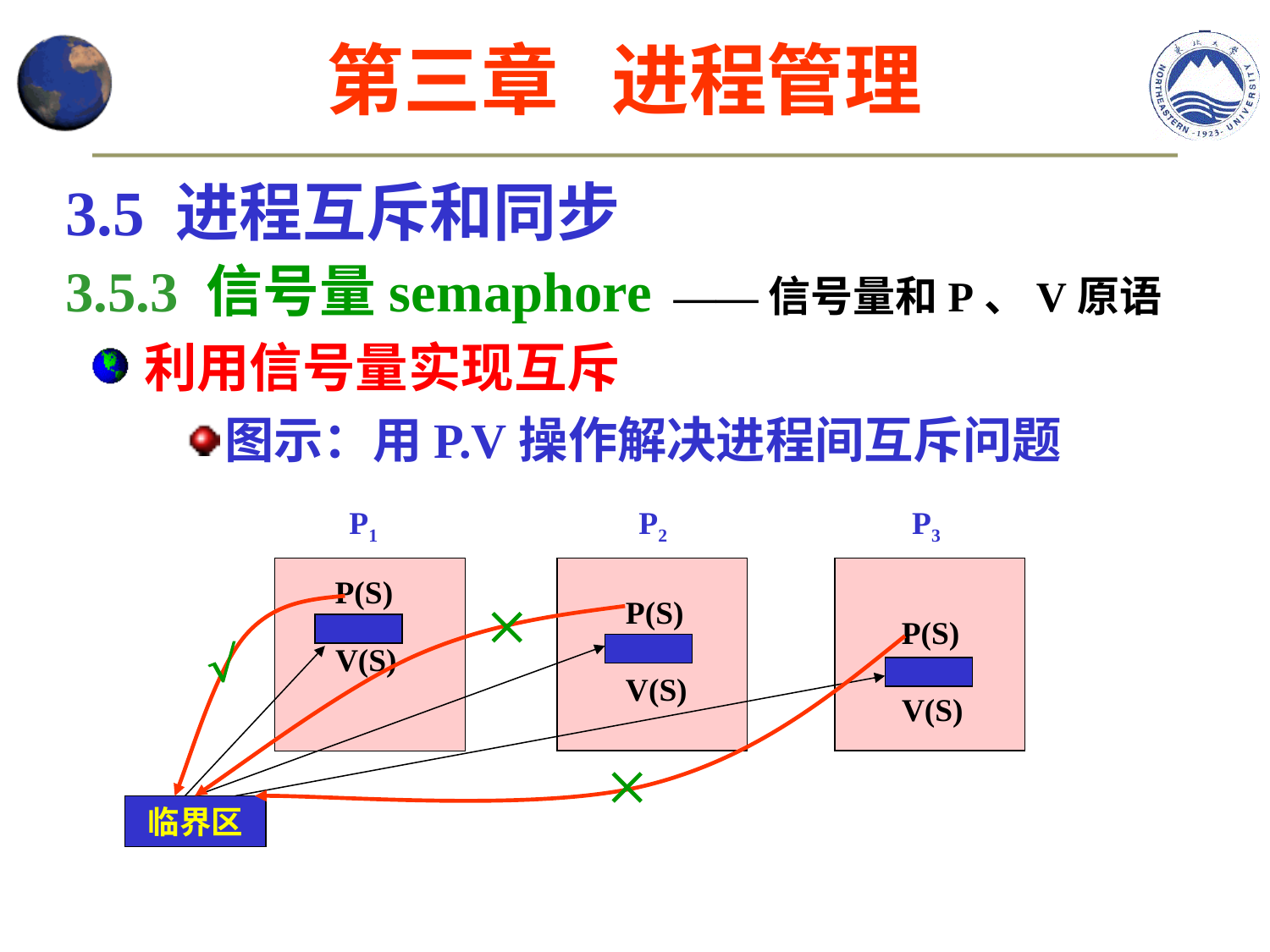

第三章   进程管理
3.5 进程互斥和同步
3.5.3 信号量semaphore  ——信号量和P、V原语
利用信号量实现互斥
图示：用P.V操作解决进程间互斥问题
P1
P2
P3

P(S)

V(S)
P(S)

V(S)
P(S)

V(S)

×
√
×

临界区